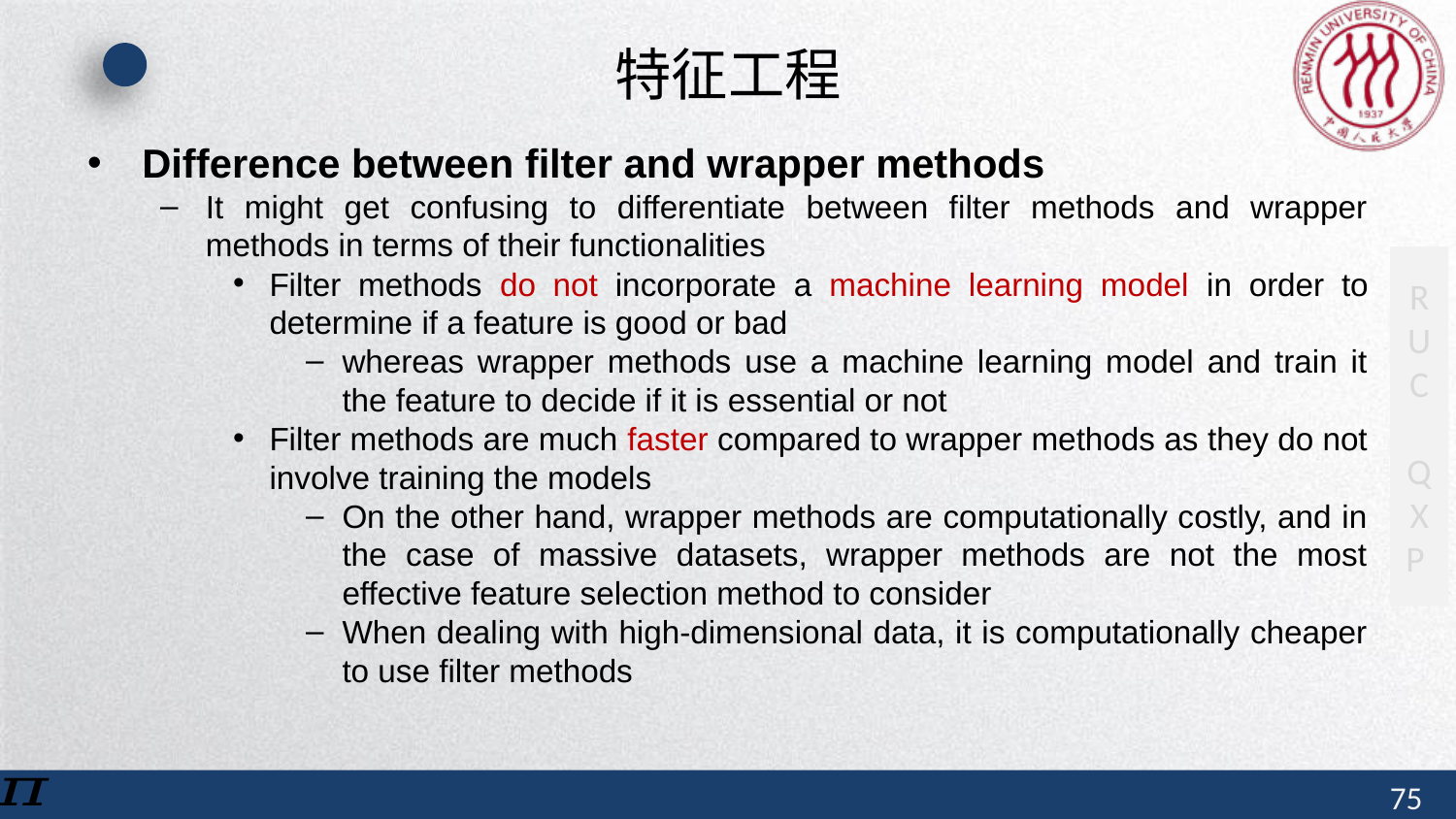

# 特征工程
Difference between filter and wrapper methods
It might get confusing to differentiate between filter methods and wrapper methods in terms of their functionalities
Filter methods do not incorporate a machine learning model in order to determine if a feature is good or bad
whereas wrapper methods use a machine learning model and train it the feature to decide if it is essential or not
Filter methods are much faster compared to wrapper methods as they do not involve training the models
On the other hand, wrapper methods are computationally costly, and in the case of massive datasets, wrapper methods are not the most effective feature selection method to consider
When dealing with high-dimensional data, it is computationally cheaper to use filter methods